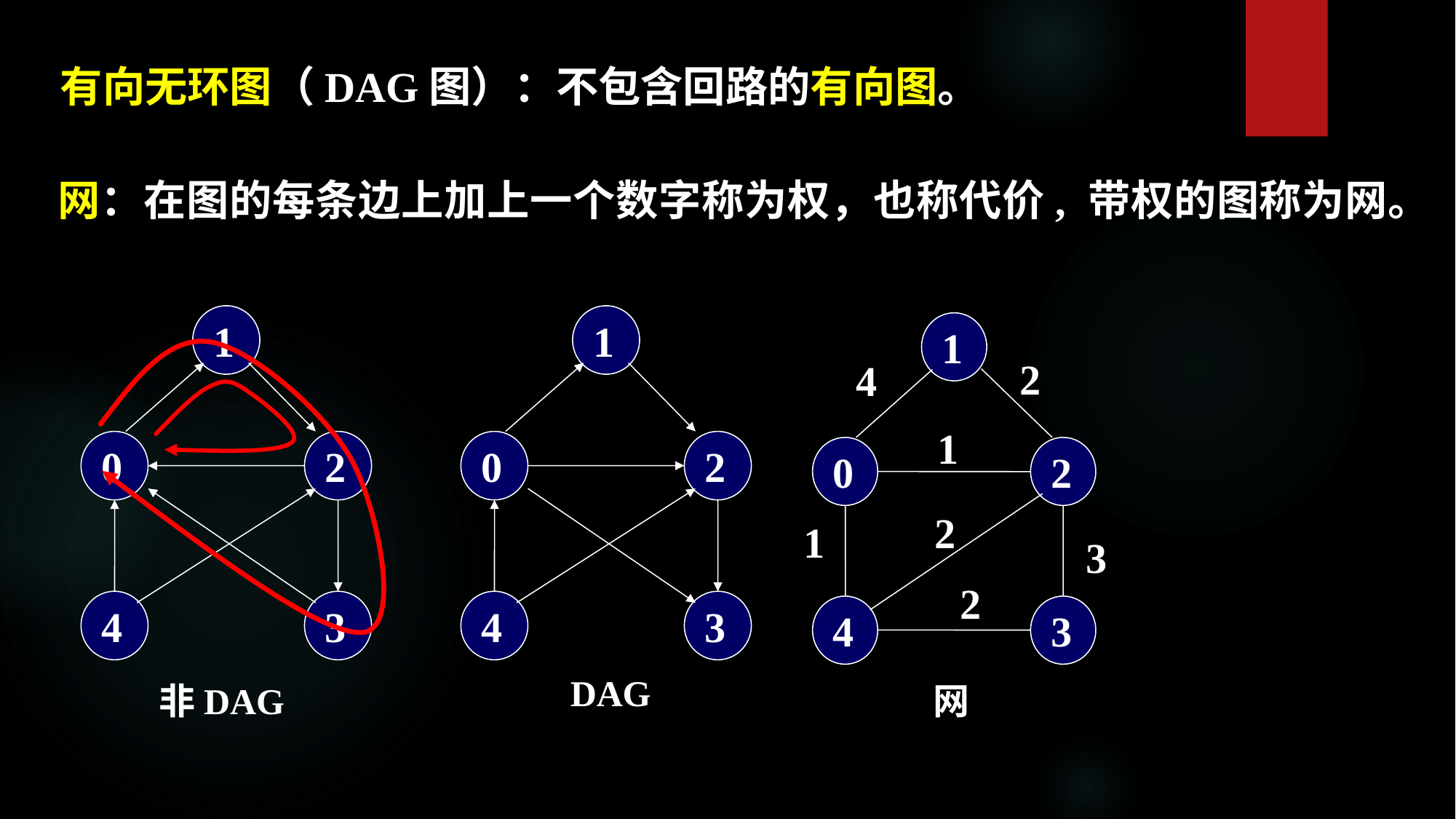

有向无环图（DAG图）：不包含回路的有向图。
网：在图的每条边上加上一个数字称为权，也称代价, 带权的图称为网。
1

0
2

4
3
1

0
2

4
3
1

0
2

4
3

2
4
1
2
1
3
2
网

DAG
非DAG